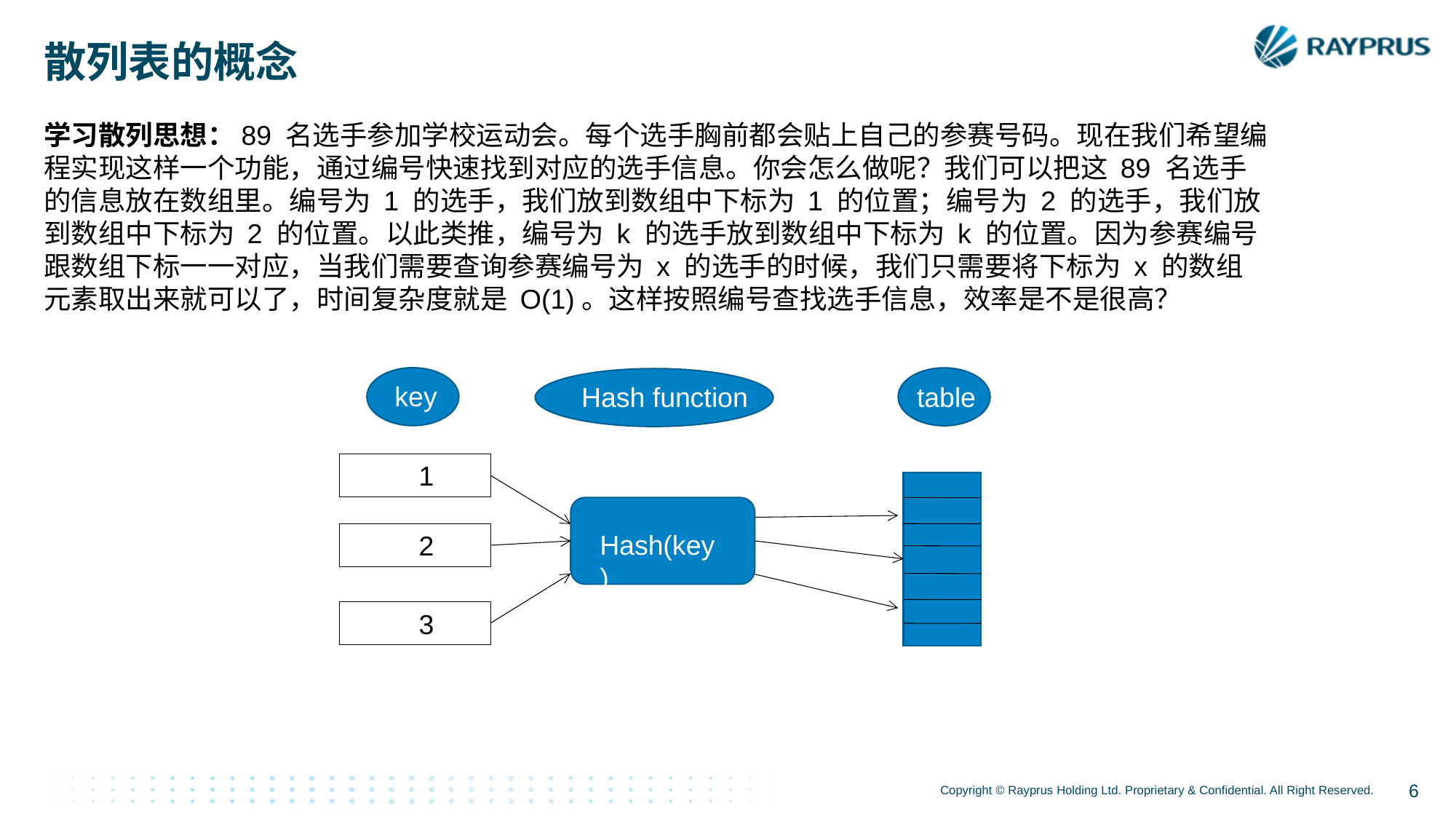

散列表的概念
学习散列思想：89 名选手参加学校运动会。每个选手胸前都会贴上自己的参赛号码。现在我们希望编程实现这样一个功能，通过编号快速找到对应的选手信息。你会怎么做呢？我们可以把这 89 名选手的信息放在数组里。编号为 1 的选手，我们放到数组中下标为 1 的位置；编号为 2 的选手，我们放到数组中下标为 2 的位置。以此类推，编号为 k 的选手放到数组中下标为 k 的位置。因为参赛编号跟数组下标一一对应，当我们需要查询参赛编号为 x 的选手的时候，我们只需要将下标为 x 的数组元素取出来就可以了，时间复杂度就是 O(1)。这样按照编号查找选手信息，效率是不是很高？

key

Hash function

table

         1

Hash(key)

         2
         3
6
Copyright © Rayprus Holding Ltd. Proprietary & Confidential. All Right Reserved.